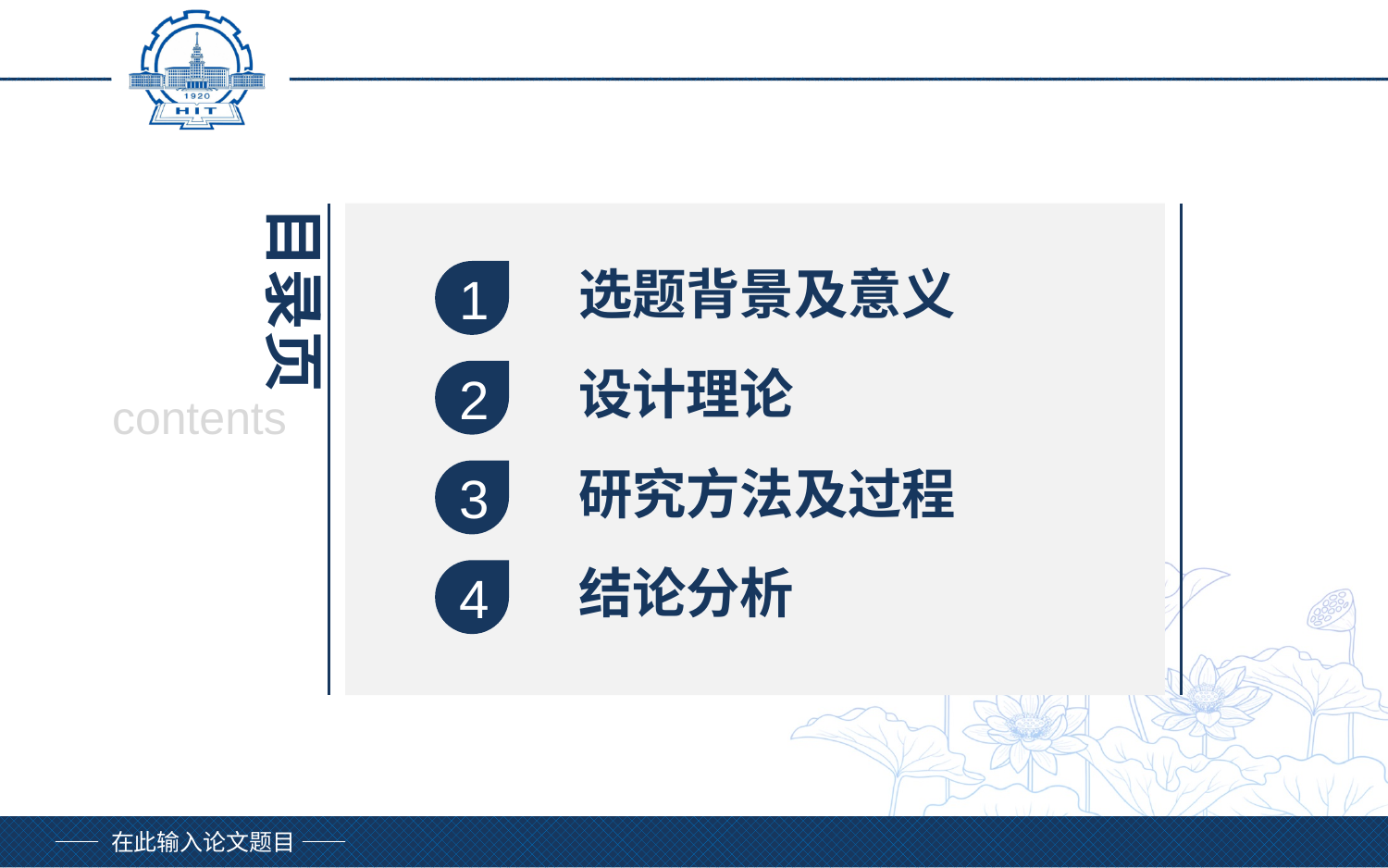

目录页

选题背景及意义
1
设计理论
2
contents
研究方法及过程
3
结论分析
4